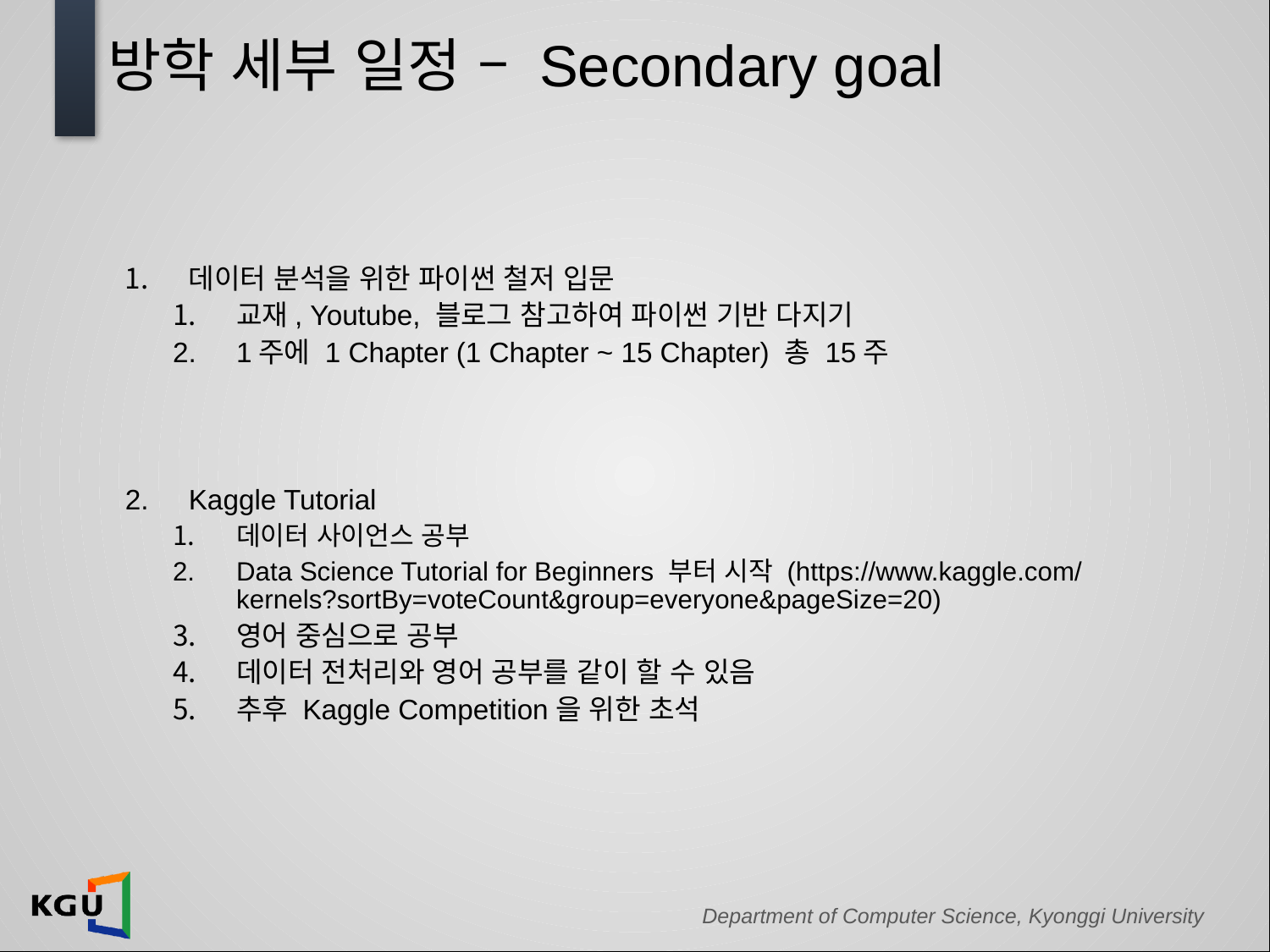

# 방학 세부 일정 – Secondary goal

데이터 분석을 위한 파이썬 철저 입문
교재, Youtube, 블로그 참고하여 파이썬 기반 다지기
1주에 1 Chapter (1 Chapter ~ 15 Chapter) 총 15주

Kaggle Tutorial
데이터 사이언스 공부
Data Science Tutorial for Beginners 부터 시작 (https://www.kaggle.com/kernels?sortBy=voteCount&group=everyone&pageSize=20)
영어 중심으로 공부
데이터 전처리와 영어 공부를 같이 할 수 있음
추후 Kaggle Competition을 위한 초석